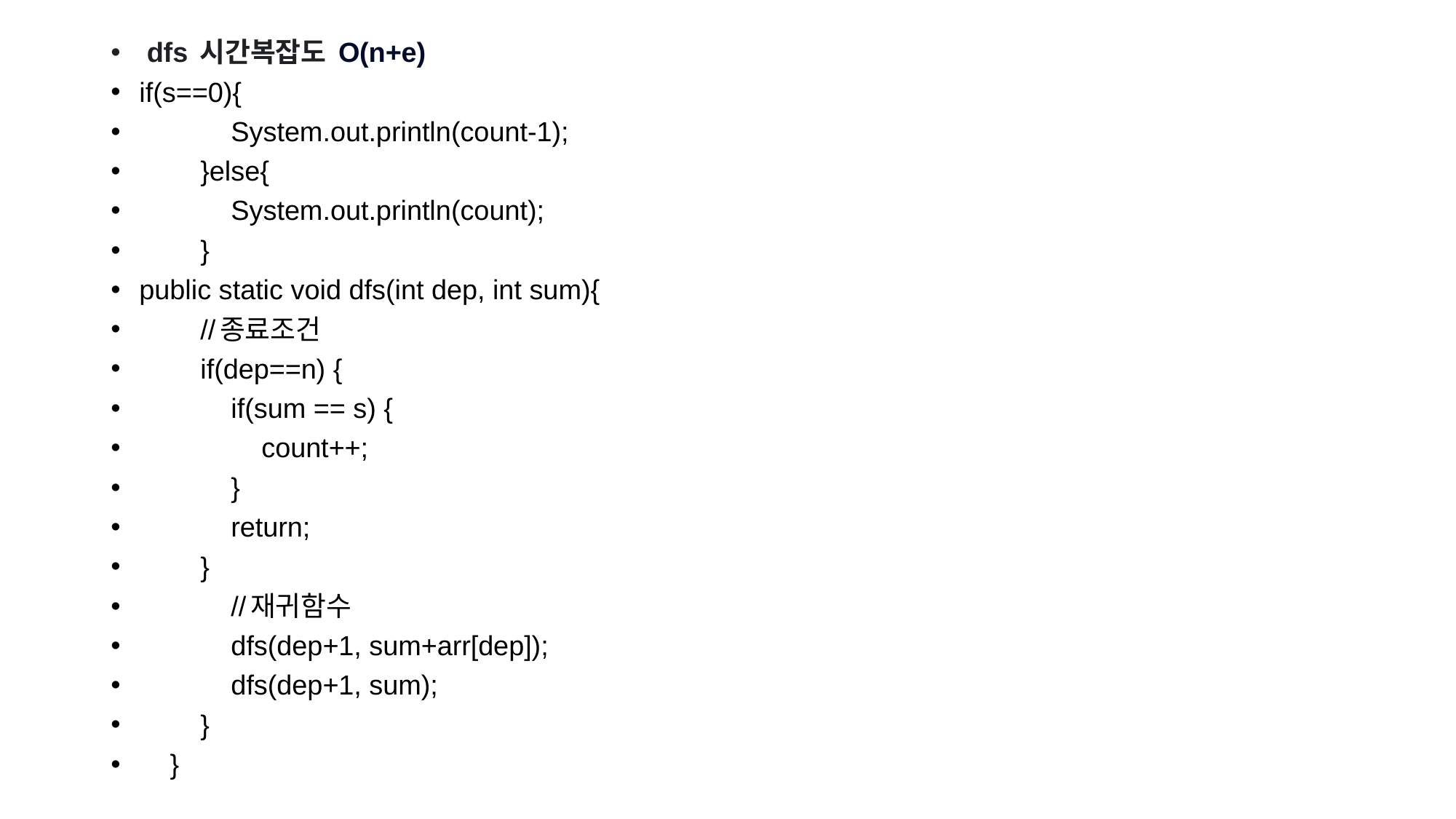

dfs 시간복잡도 O(n+e)
if(s==0){
            System.out.println(count-1);
        }else{
            System.out.println(count);
        }
public static void dfs(int dep, int sum){
        //종료조건
        if(dep==n) {
            if(sum == s) {
                count++;
            }
            return;
        }
            //재귀함수
            dfs(dep+1, sum+arr[dep]);
            dfs(dep+1, sum);
        }
    }